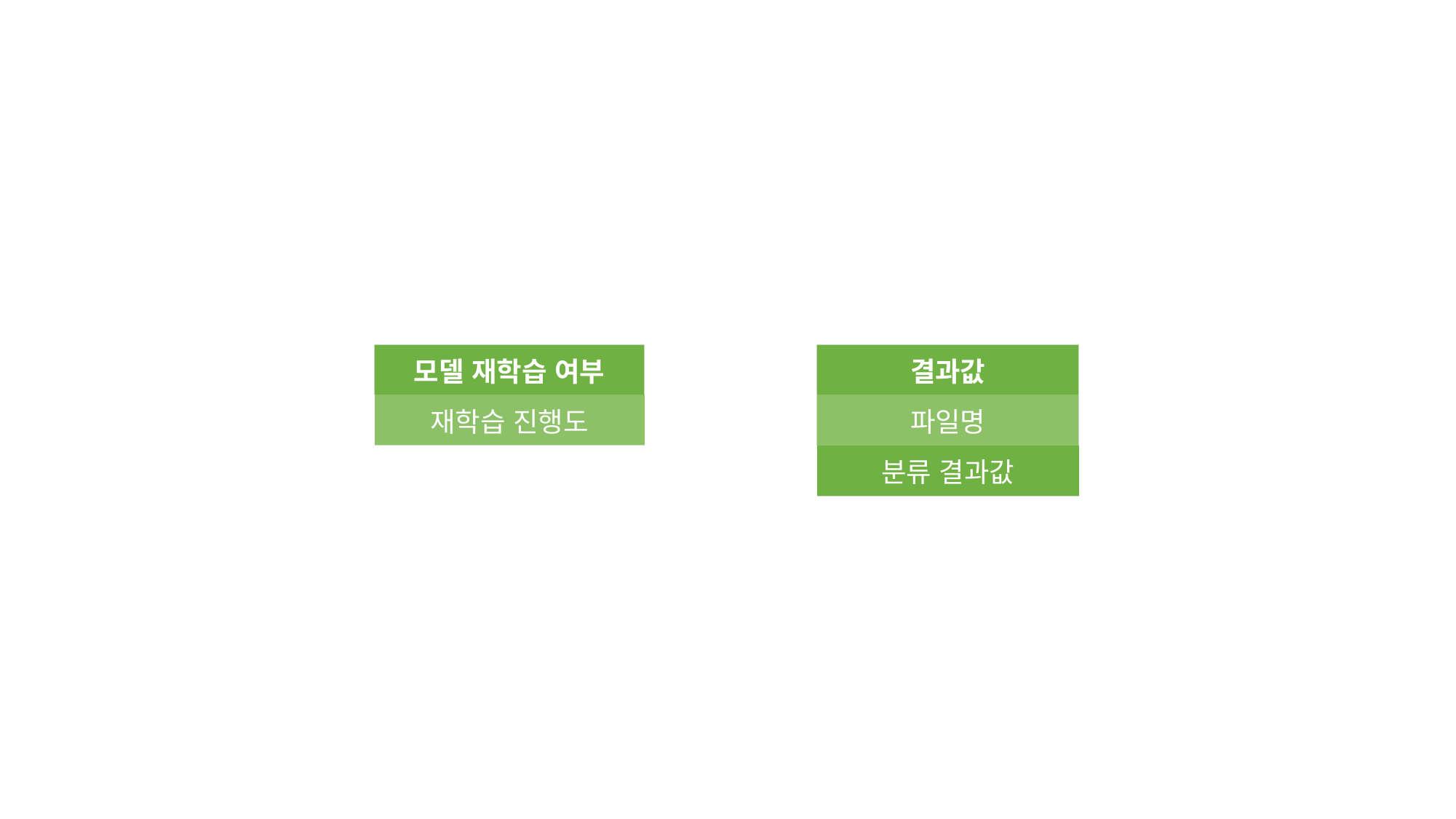

| 모델 재학습 여부 |
| --- |
| 재학습 진행도 |
| 결과값 |
| --- |
| 파일명 |
| 분류 결과값 |